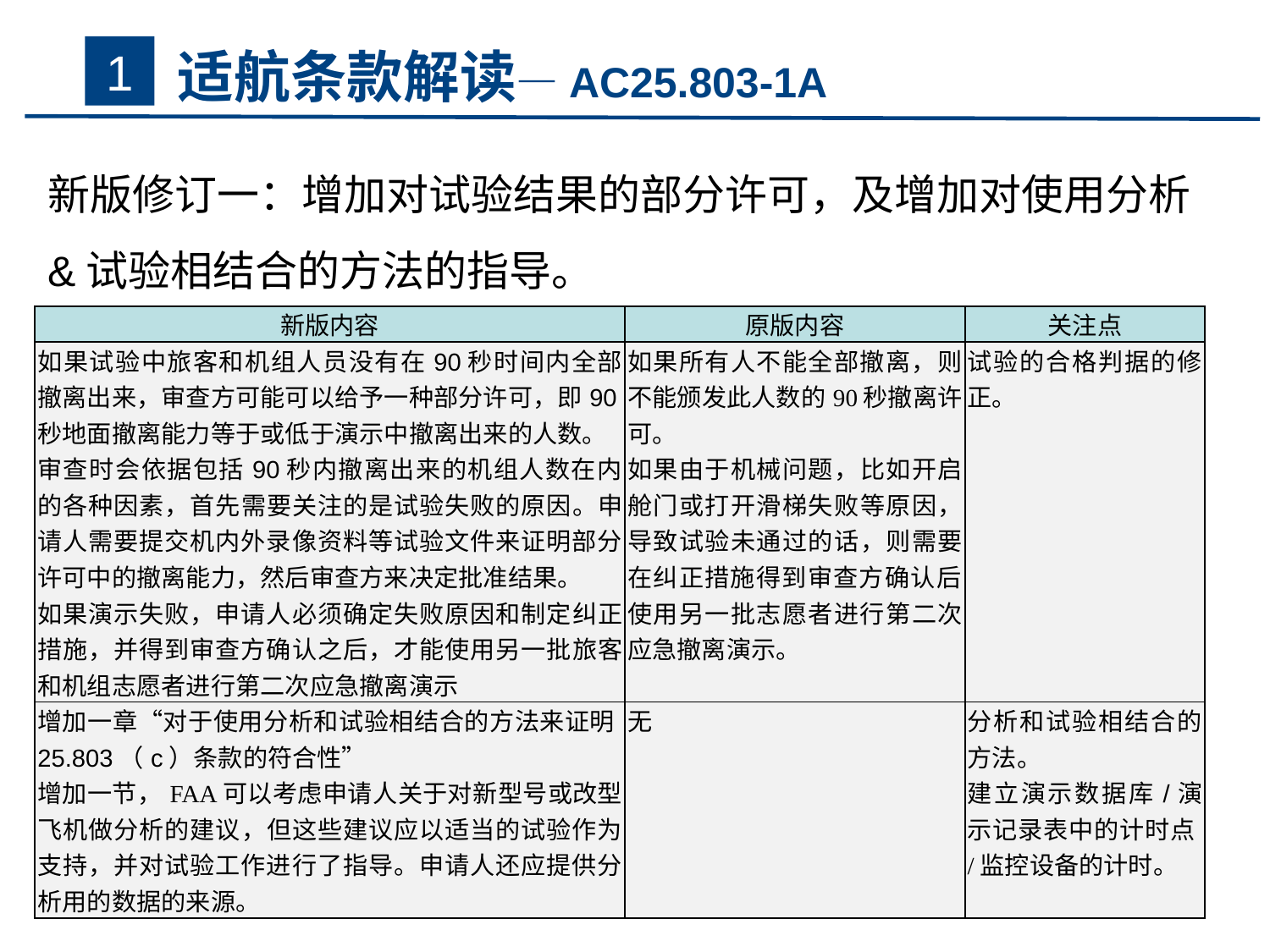

# 适航条款解读—AC25.803-1A
1
新版修订一：增加对试验结果的部分许可，及增加对使用分析&试验相结合的方法的指导。
| 新版内容 | 原版内容 | 关注点 |
| --- | --- | --- |
| 如果试验中旅客和机组人员没有在90秒时间内全部撤离出来，审查方可能可以给予一种部分许可，即90秒地面撤离能力等于或低于演示中撤离出来的人数。 审查时会依据包括90秒内撤离出来的机组人数在内的各种因素，首先需要关注的是试验失败的原因。申请人需要提交机内外录像资料等试验文件来证明部分许可中的撤离能力，然后审查方来决定批准结果。 如果演示失败，申请人必须确定失败原因和制定纠正措施，并得到审查方确认之后，才能使用另一批旅客和机组志愿者进行第二次应急撤离演示 | 如果所有人不能全部撤离，则不能颁发此人数的90秒撤离许可。 如果由于机械问题，比如开启舱门或打开滑梯失败等原因，导致试验未通过的话，则需要在纠正措施得到审查方确认后，使用另一批志愿者进行第二次应急撤离演示。 | 试验的合格判据的修正。 |
| 增加一章“对于使用分析和试验相结合的方法来证明25.803（c）条款的符合性” 增加一节，FAA可以考虑申请人关于对新型号或改型飞机做分析的建议，但这些建议应以适当的试验作为支持，并对试验工作进行了指导。申请人还应提供分析用的数据的来源。 | 无 | 分析和试验相结合的方法。 建立演示数据库/演示记录表中的计时点/监控设备的计时。 |